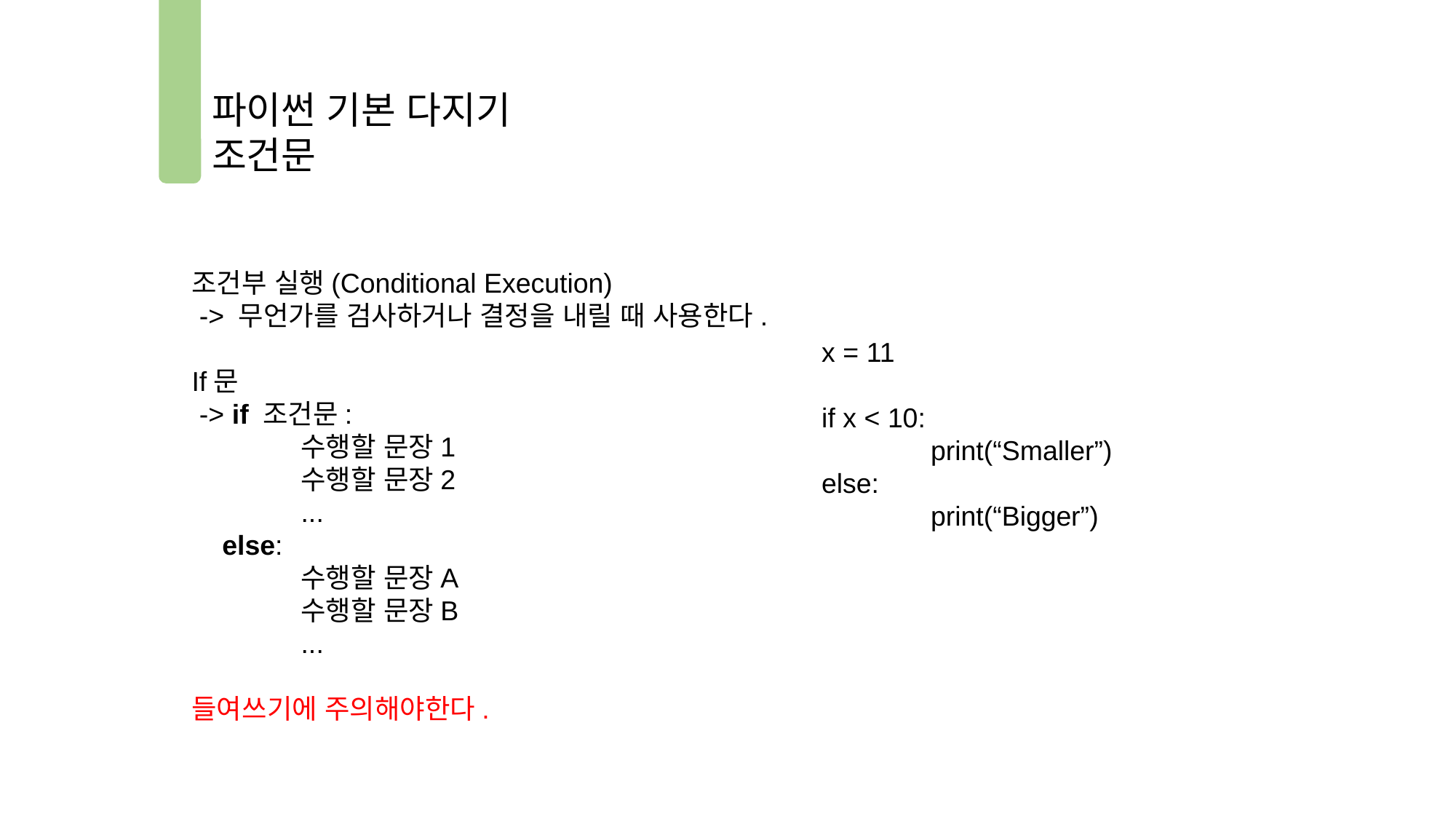

파이썬 기본 다지기
조건문
조건부 실행(Conditional Execution)
 -> 무언가를 검사하거나 결정을 내릴 때 사용한다.

If문
 -> if 조건문:
	수행할 문장1
 	수행할 문장2
	...
    else:
	수행할 문장A
 	수행할 문장B
 	...

들여쓰기에 주의해야한다.
x = 11

if x < 10:
	print(“Smaller”)
else:
	print(“Bigger”)